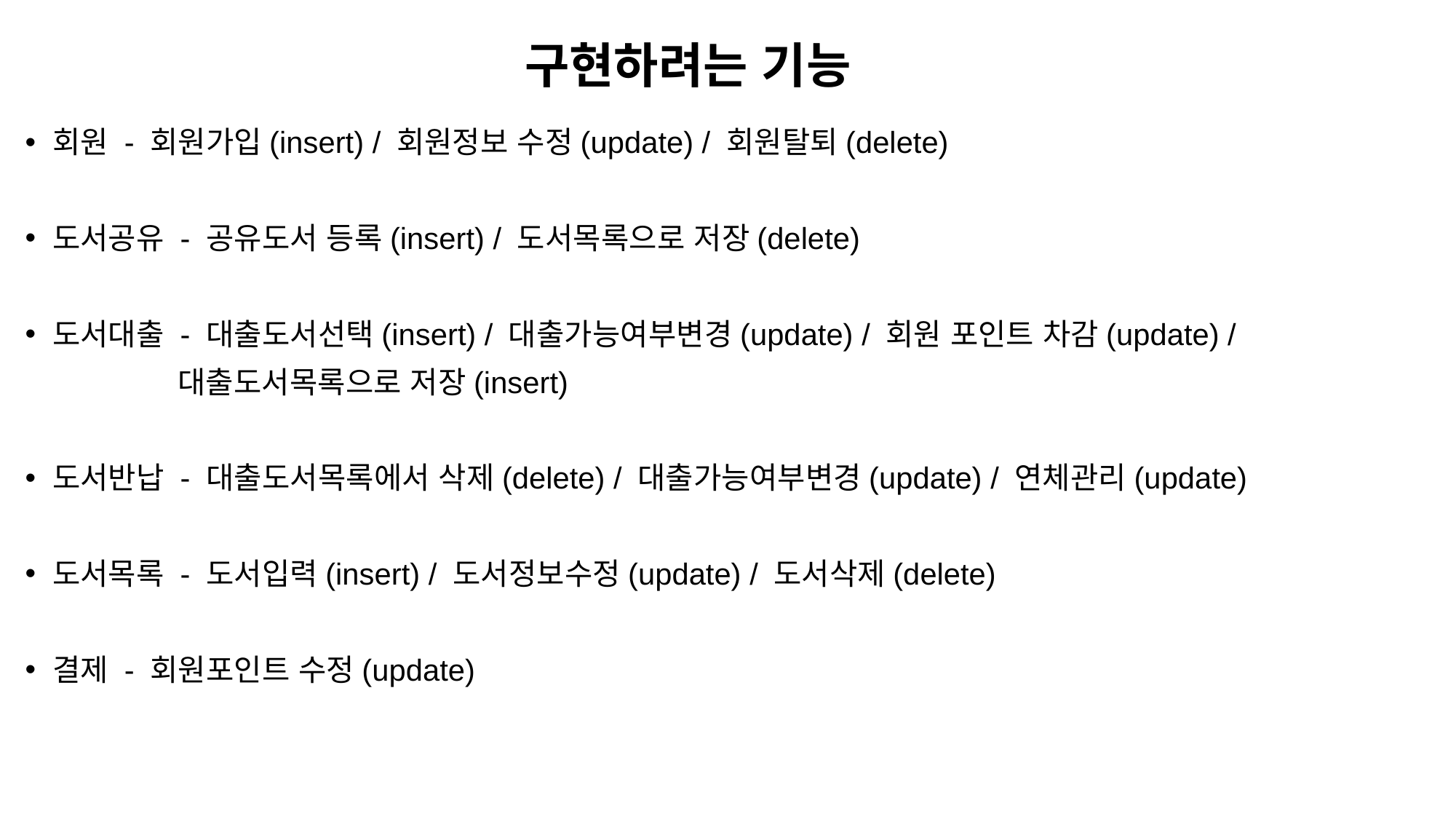

구현하려는 기능
회원 - 회원가입(insert) / 회원정보 수정(update) / 회원탈퇴(delete)

도서공유 - 공유도서 등록(insert) / 도서목록으로 저장(delete)

도서대출 - 대출도서선택(insert) / 대출가능여부변경(update) / 회원 포인트 차감(update) /
                 대출도서목록으로 저장(insert)

도서반납 - 대출도서목록에서 삭제(delete) / 대출가능여부변경(update) / 연체관리(update)

도서목록 - 도서입력(insert) / 도서정보수정(update) / 도서삭제(delete)

결제 - 회원포인트 수정(update)